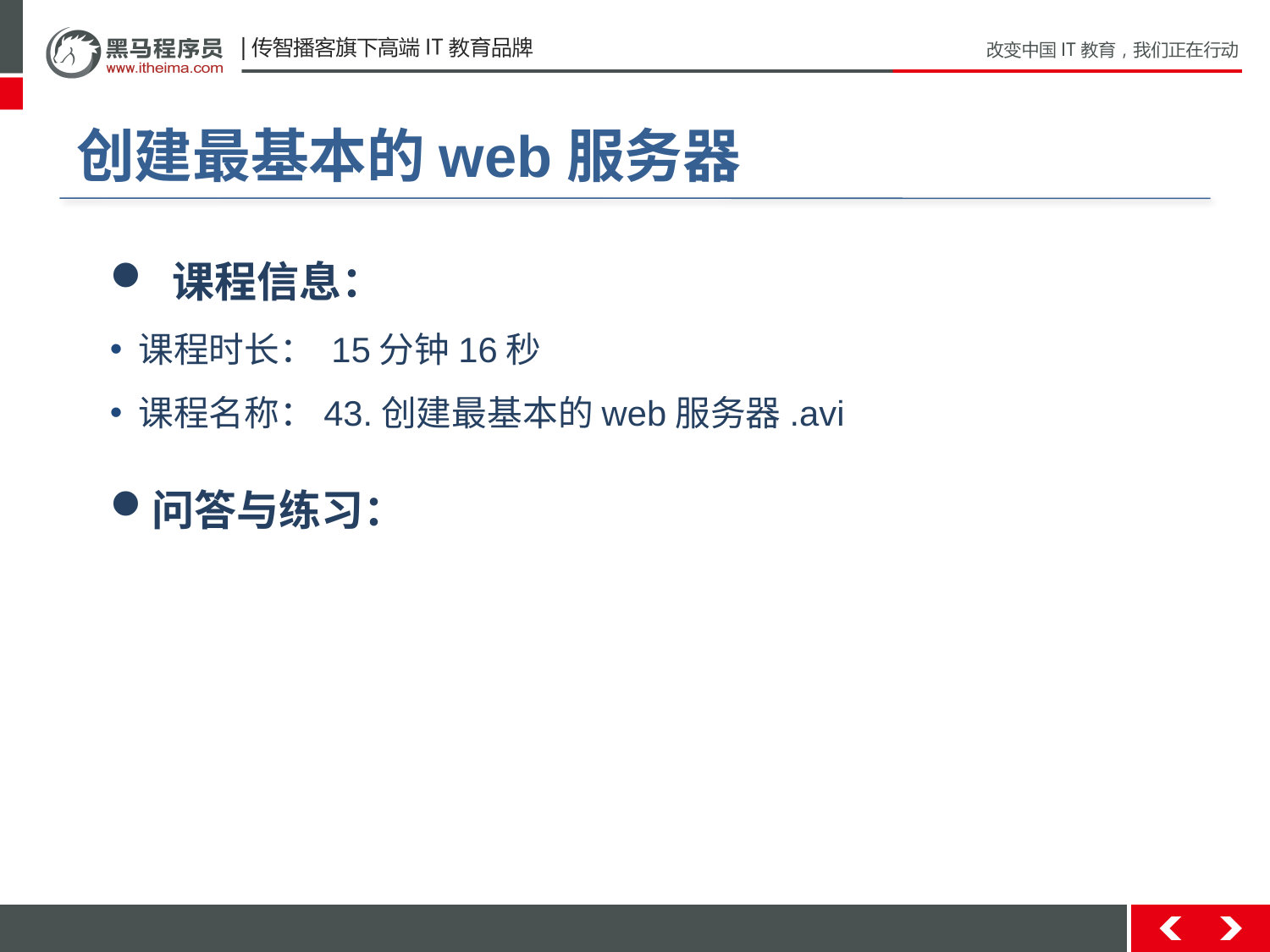

# 创建最基本的web服务器
 课程信息：
 课程时长： 15分钟16秒
 课程名称：43.创建最基本的web服务器.avi
问答与练习：